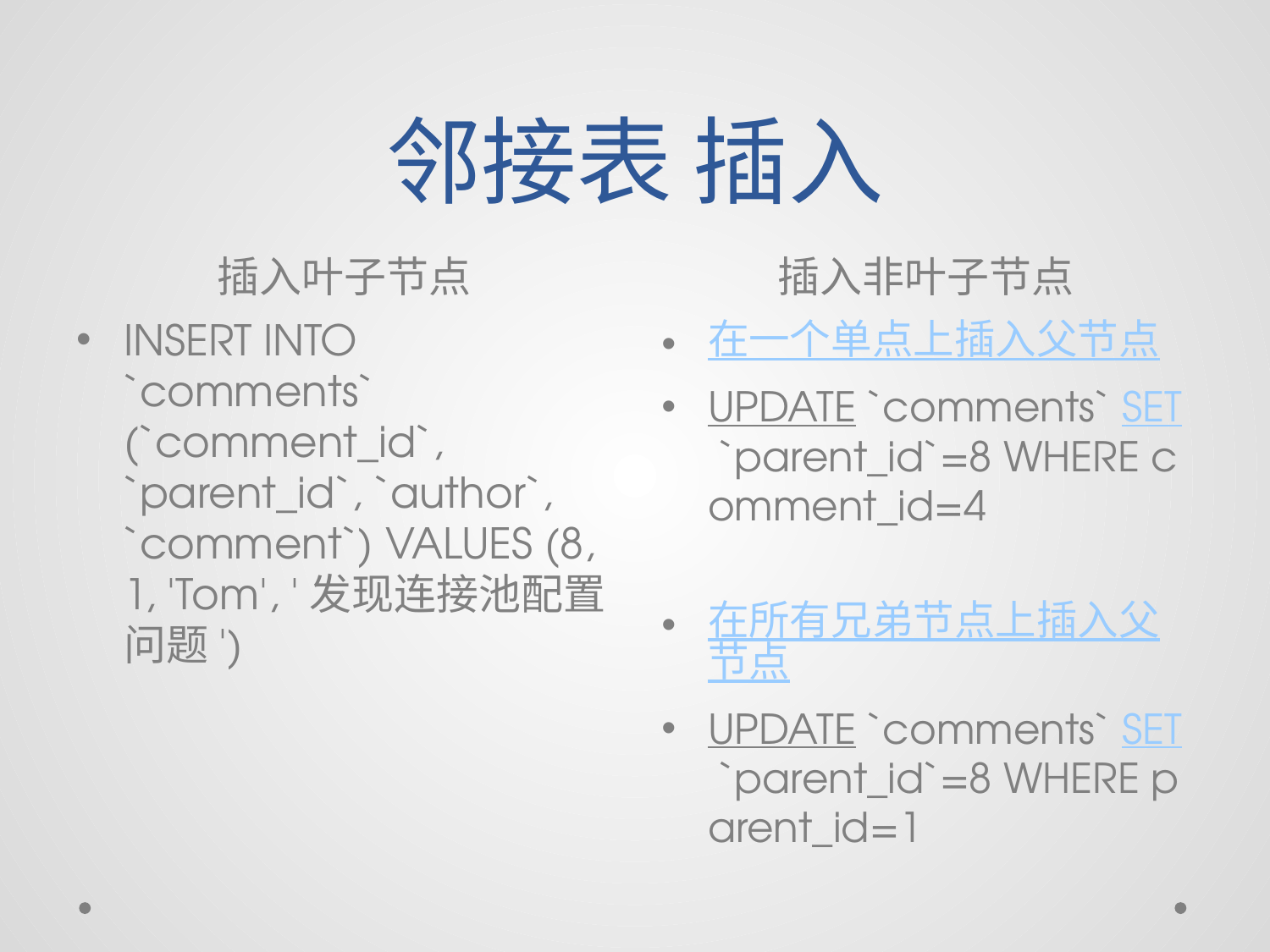

# 邻接表 插入
插入叶子节点
插入非叶子节点
INSERT INTO `comments` (`comment_id`, `parent_id`, `author`, `comment`) VALUES (8, 1, 'Tom', '发现连接池配置问题')

在一个单点上插入父节点
UPDATE `comments` SET `parent_id`=8 WHERE comment_id=4

在所有兄弟节点上插入父节点
UPDATE `comments` SET `parent_id`=8 WHERE parent_id=1